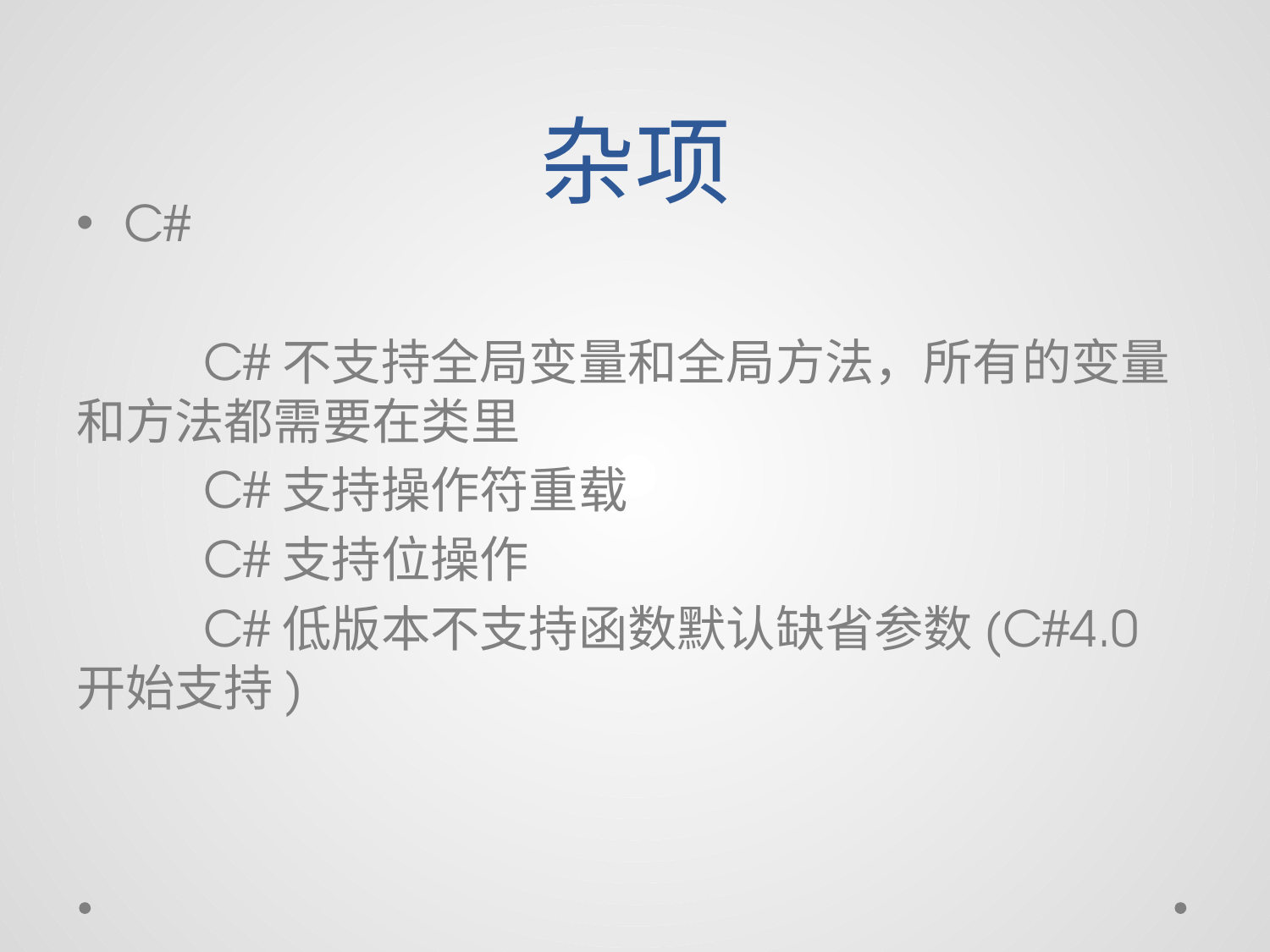

# 杂项
C#

	C#不支持全局变量和全局方法，所有的变量和方法都需要在类里
	C#支持操作符重载
	C#支持位操作
	C#低版本不支持函数默认缺省参数(C#4.0开始支持)